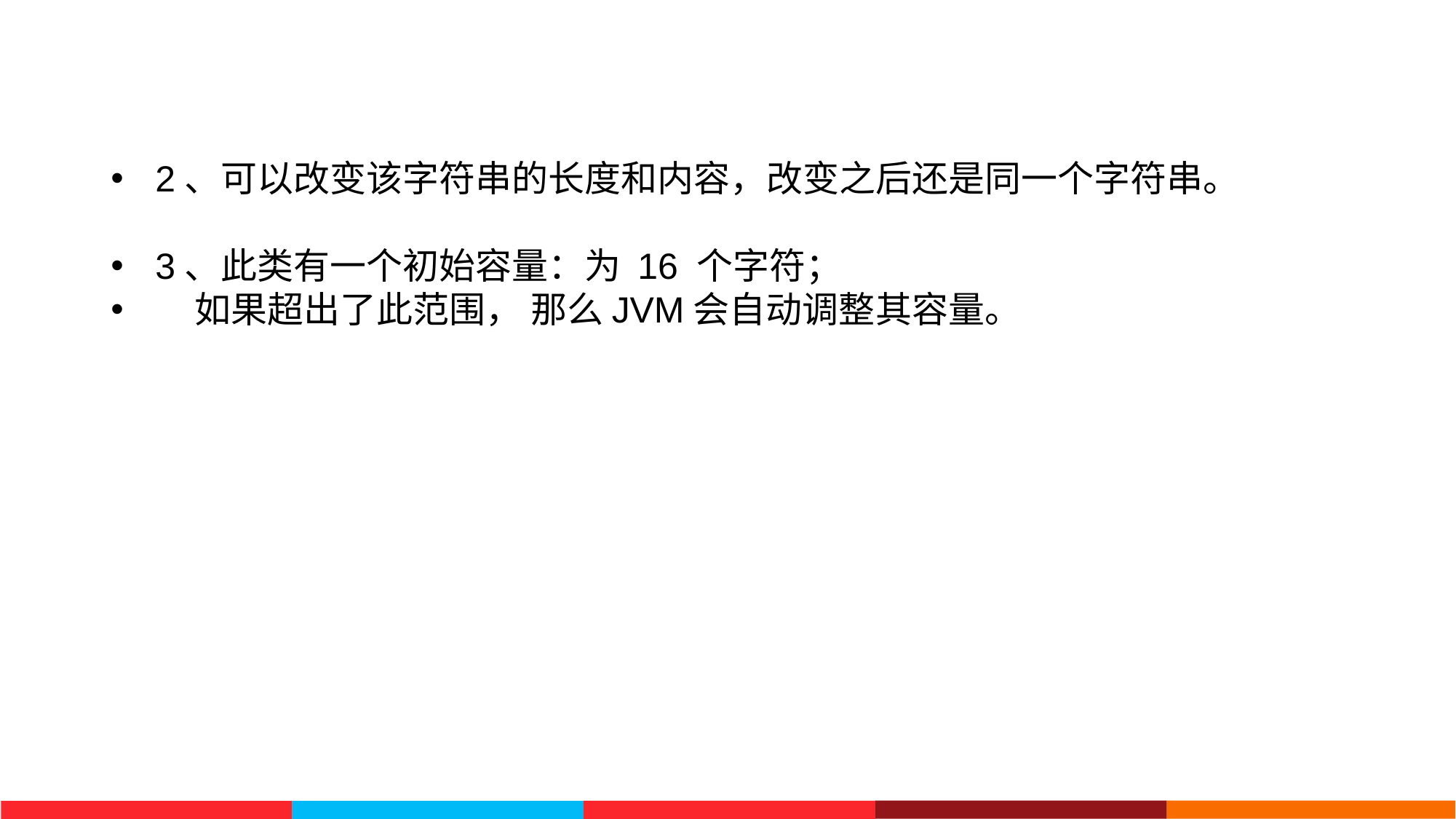

2、可以改变该字符串的长度和内容，改变之后还是同一个字符串。

 3、此类有一个初始容量：为 16 个字符；
     如果超出了此范围， 那么JVM会自动调整其容量。